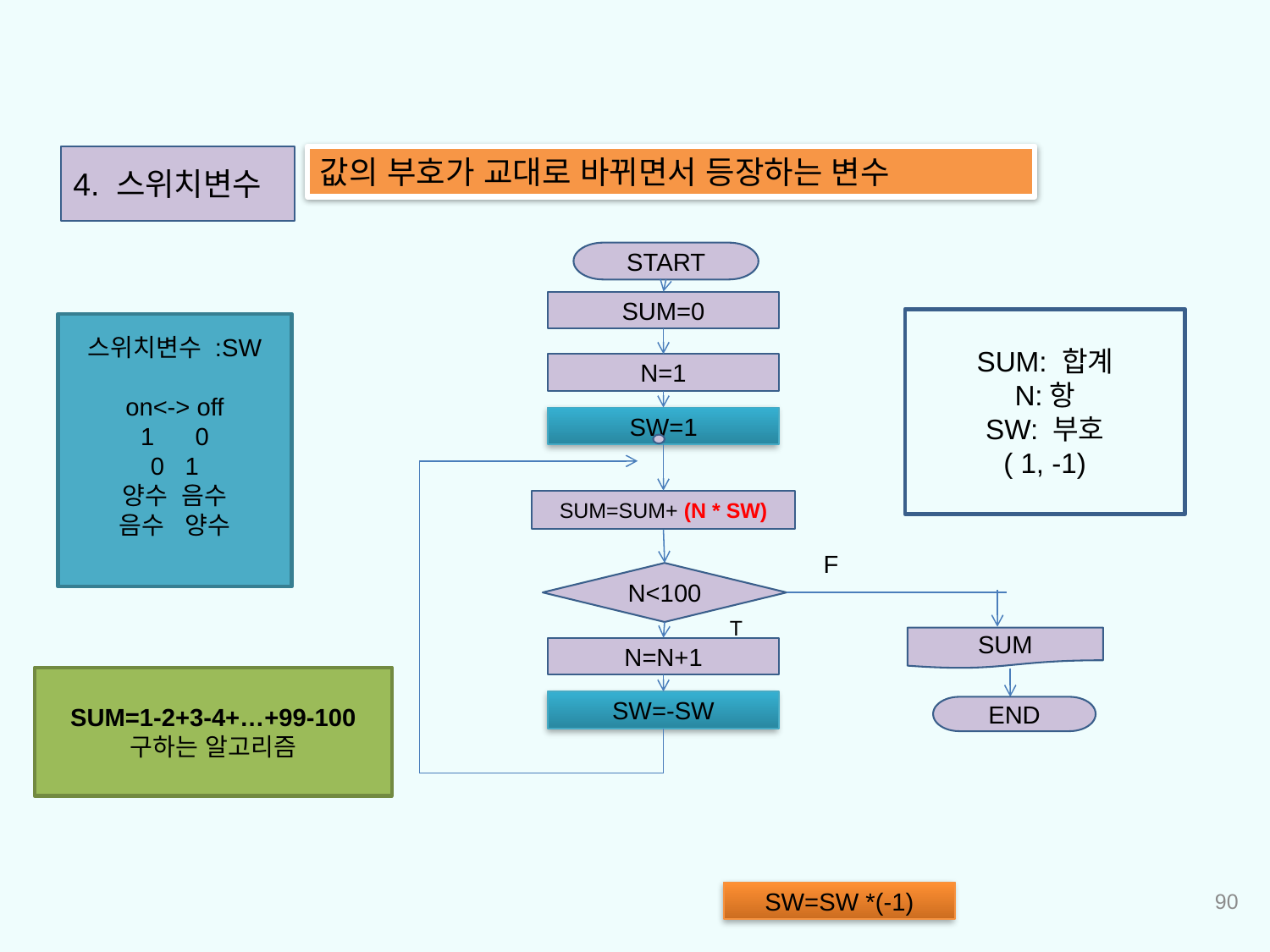

4. 스위치변수
값의 부호가 교대로 바뀌면서 등장하는 변수
START
SUM=0
N=1
SW=1
SUM=SUM+ (N * SW)
N<100
N=N+1
SW=-SW
SW=SW *(-1)
SUM
END

F
T
SUM: 합계
N:항
SW: 부호
( 1, -1)
스위치변수 :SW

on<-> off
 0
0   1
양수  음수
음수   양수

SUM=1-2+3-4+…+99-100
구하는 알고리즘
90